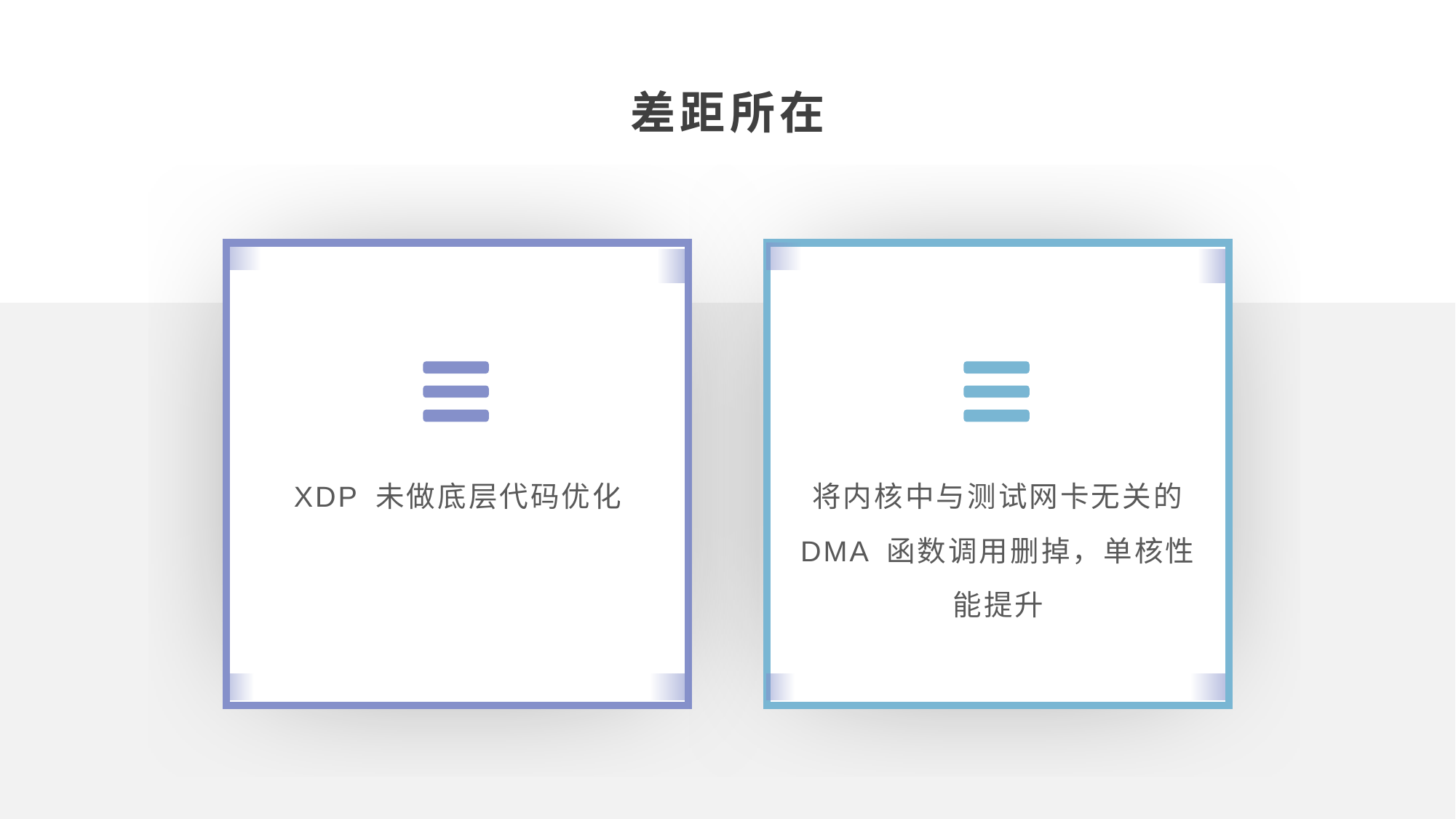

差距所在

XDP 未做底层代码优化
将内核中与测试网卡无关的 DMA 函数调用删掉，单核性能提升